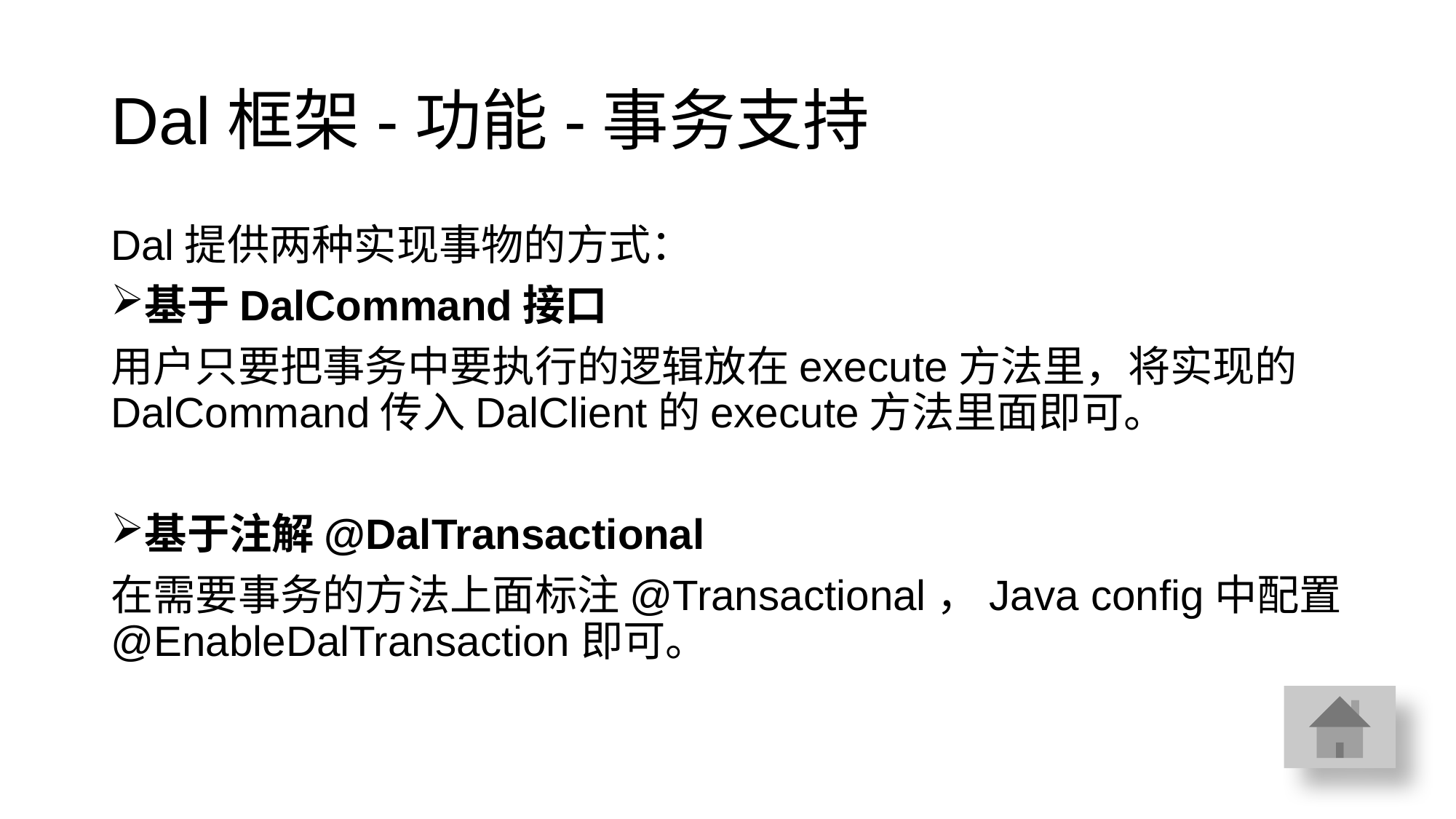

# Dal框架-功能-事务支持
Dal提供两种实现事物的方式：
基于DalCommand接口
用户只要把事务中要执行的逻辑放在execute方法里，将实现的DalCommand传入DalClient的execute方法里面即可。

基于注解@DalTransactional
在需要事务的方法上面标注@Transactional，Java config中配置@EnableDalTransaction即可。